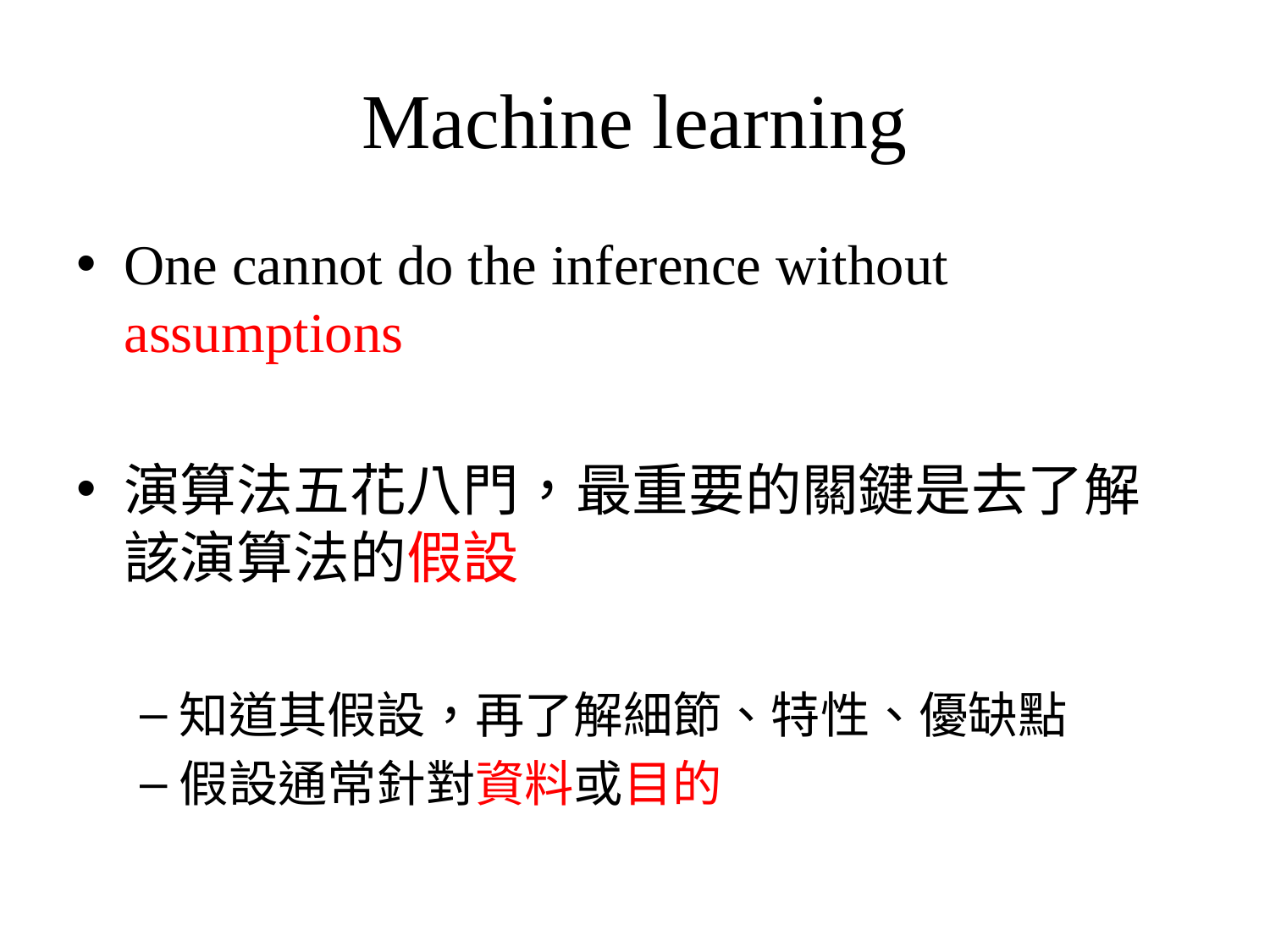

# Machine learning
One cannot do the inference without assumptions

演算法五花八門，最重要的關鍵是去了解該演算法的假設

知道其假設，再了解細節、特性、優缺點
假設通常針對資料或目的